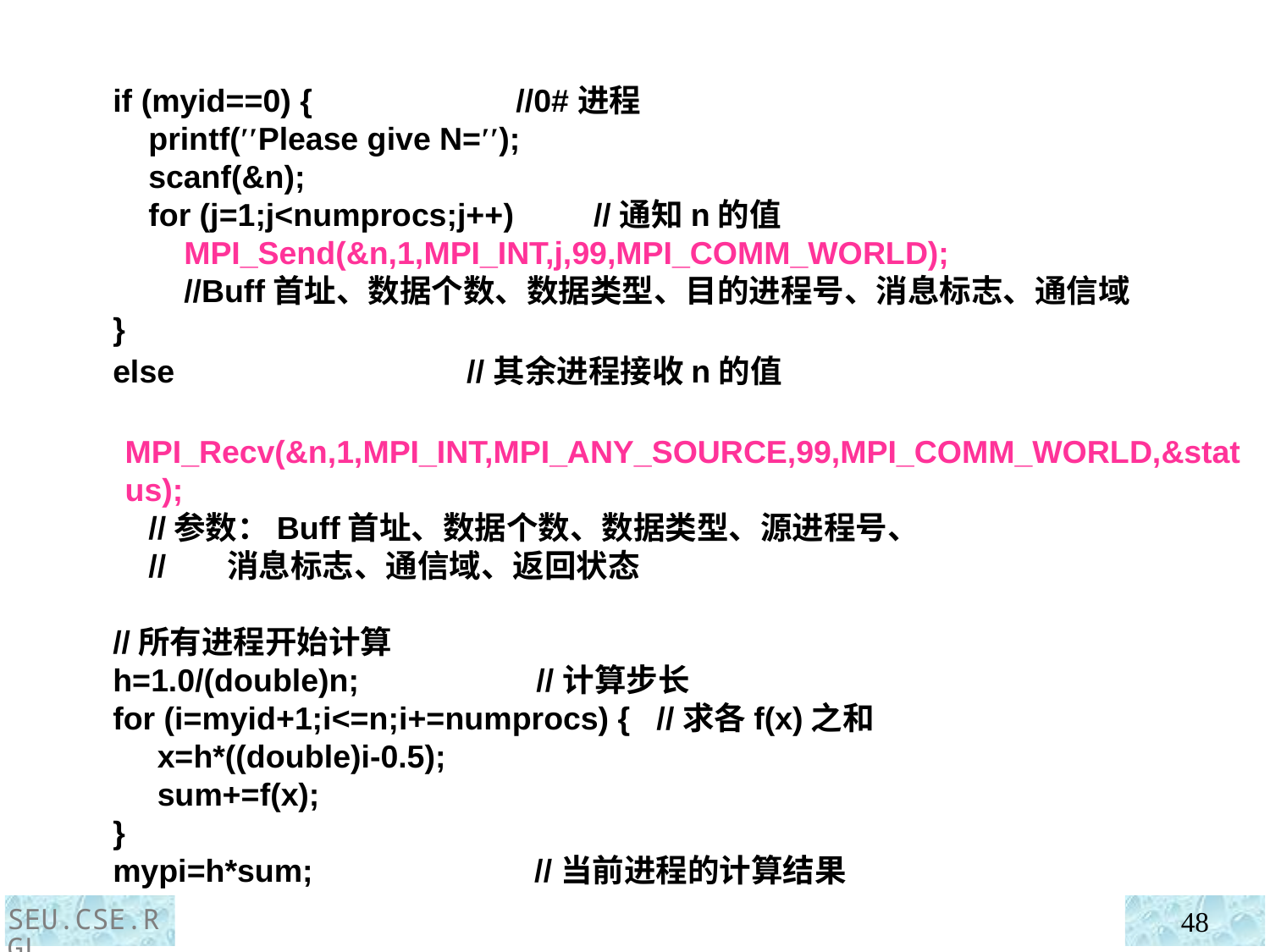

if (myid==0) {                       //0#进程
        printf(′′Please give N=′′);
        scanf(&n);
        for (j=1;j<numprocs;j++)         //通知n的值
            MPI_Send(&n,1,MPI_INT,j,99,MPI_COMM_WORLD);
            //Buff首址、数据个数、数据类型、目的进程号、消息标志、通信域
    }
    else                                 //其余进程接收n的值
        MPI_Recv(&n,1,MPI_INT,MPI_ANY_SOURCE,99,MPI_COMM_WORLD,&status);
        //参数：Buff首址、数据个数、数据类型、源进程号、
        //      消息标志、通信域、返回状态

    //所有进程开始计算
    h=1.0/(double)n;                    //计算步长
    for (i=myid+1;i<=n;i+=numprocs) {   //求各f(x)之和
         x=h*((double)i-0.5);
         sum+=f(x);
    }
    mypi=h*sum;                         //当前进程的计算结果
SEU.CSE.RGL
48